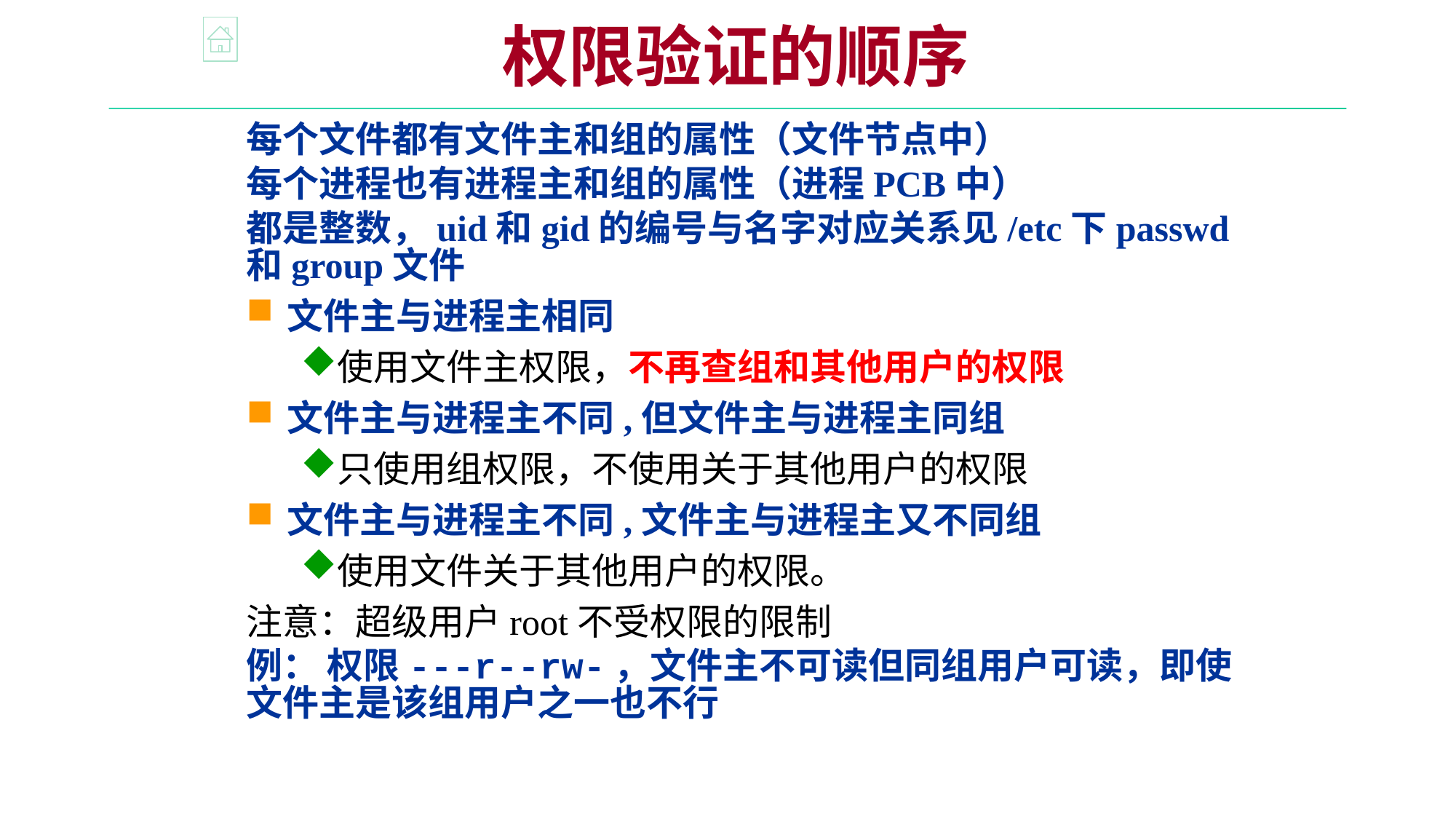

权限验证的顺序

每个文件都有文件主和组的属性（文件节点中）
每个进程也有进程主和组的属性（进程PCB中）
都是整数，uid和gid的编号与名字对应关系见/etc下passwd和group文件
文件主与进程主相同
使用文件主权限，不再查组和其他用户的权限
文件主与进程主不同,但文件主与进程主同组
只使用组权限，不使用关于其他用户的权限
文件主与进程主不同,文件主与进程主又不同组
使用文件关于其他用户的权限。
注意：超级用户root不受权限的限制
例： 权限---r--rw-，文件主不可读但同组用户可读，即使文件主是该组用户之一也不行